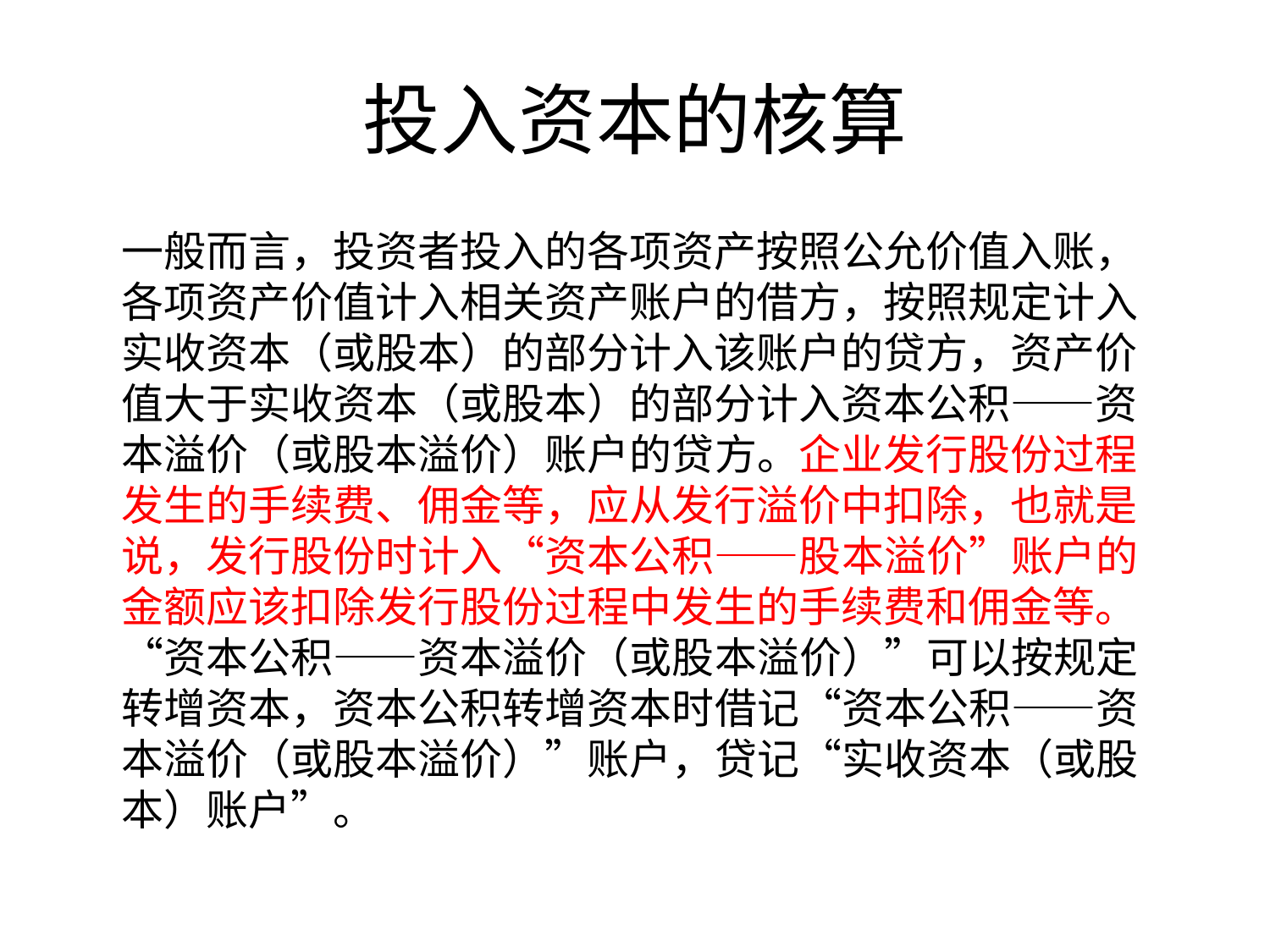

# 投入资本的核算
一般而言，投资者投入的各项资产按照公允价值入账，各项资产价值计入相关资产账户的借方，按照规定计入实收资本（或股本）的部分计入该账户的贷方，资产价值大于实收资本（或股本）的部分计入资本公积——资本溢价（或股本溢价）账户的贷方。企业发行股份过程发生的手续费、佣金等，应从发行溢价中扣除，也就是说，发行股份时计入“资本公积——股本溢价”账户的金额应该扣除发行股份过程中发生的手续费和佣金等。“资本公积——资本溢价（或股本溢价）”可以按规定转增资本，资本公积转增资本时借记“资本公积——资本溢价（或股本溢价）”账户，贷记“实收资本（或股本）账户”。